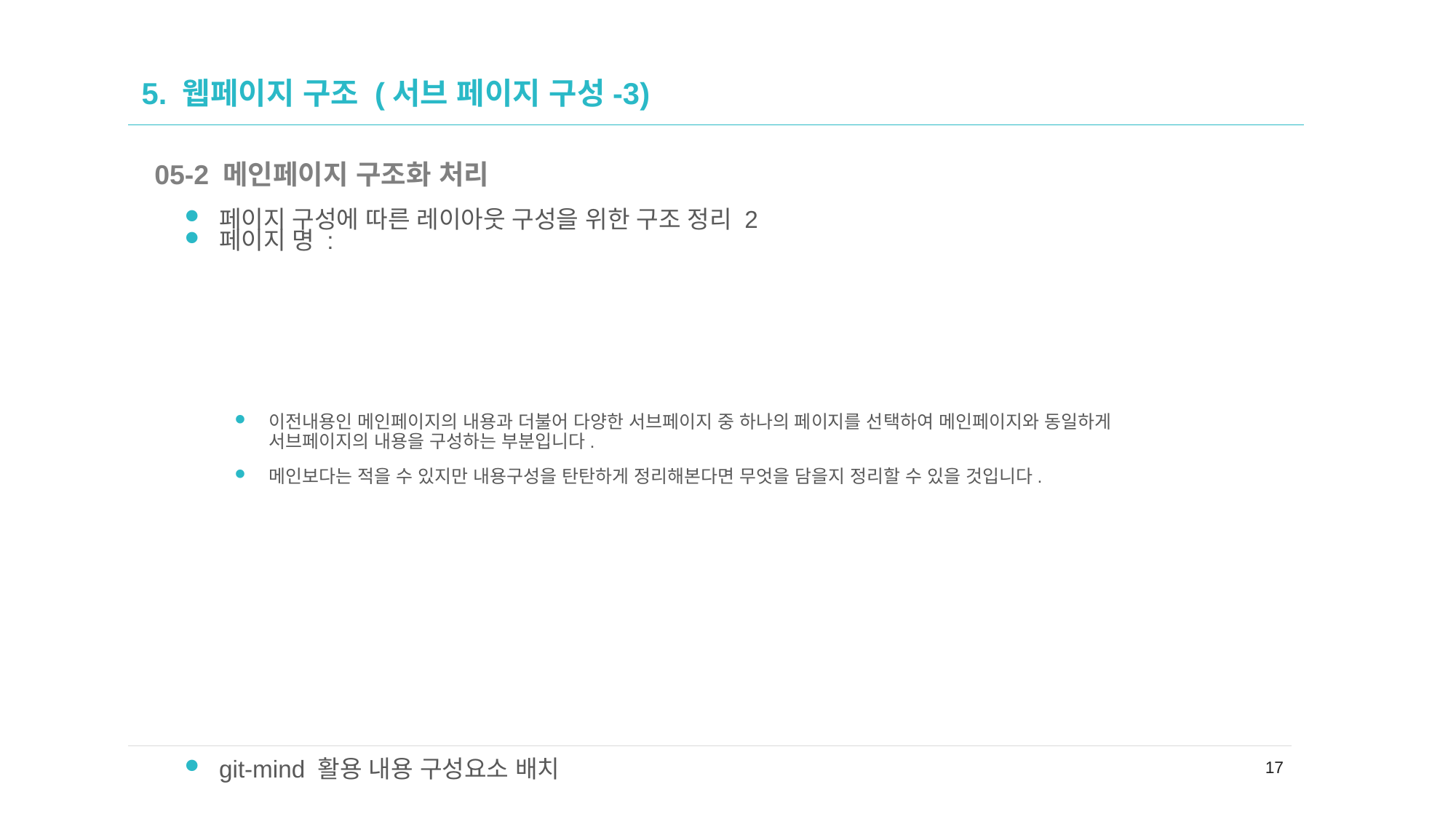

# 5. 웹페이지 구조 (서브 페이지 구성-3)
05-2 메인페이지 구조화 처리
페이지 구성에 따른 레이아웃 구성을 위한 구조 정리 2
페이지 명 :
이전내용인 메인페이지의 내용과 더불어 다양한 서브페이지 중 하나의 페이지를 선택하여 메인페이지와 동일하게 서브페이지의 내용을 구성하는 부분입니다.
메인보다는 적을 수 있지만 내용구성을 탄탄하게 정리해본다면 무엇을 담을지 정리할 수 있을 것입니다.
git-mind 활용 내용 구성요소 배치
17